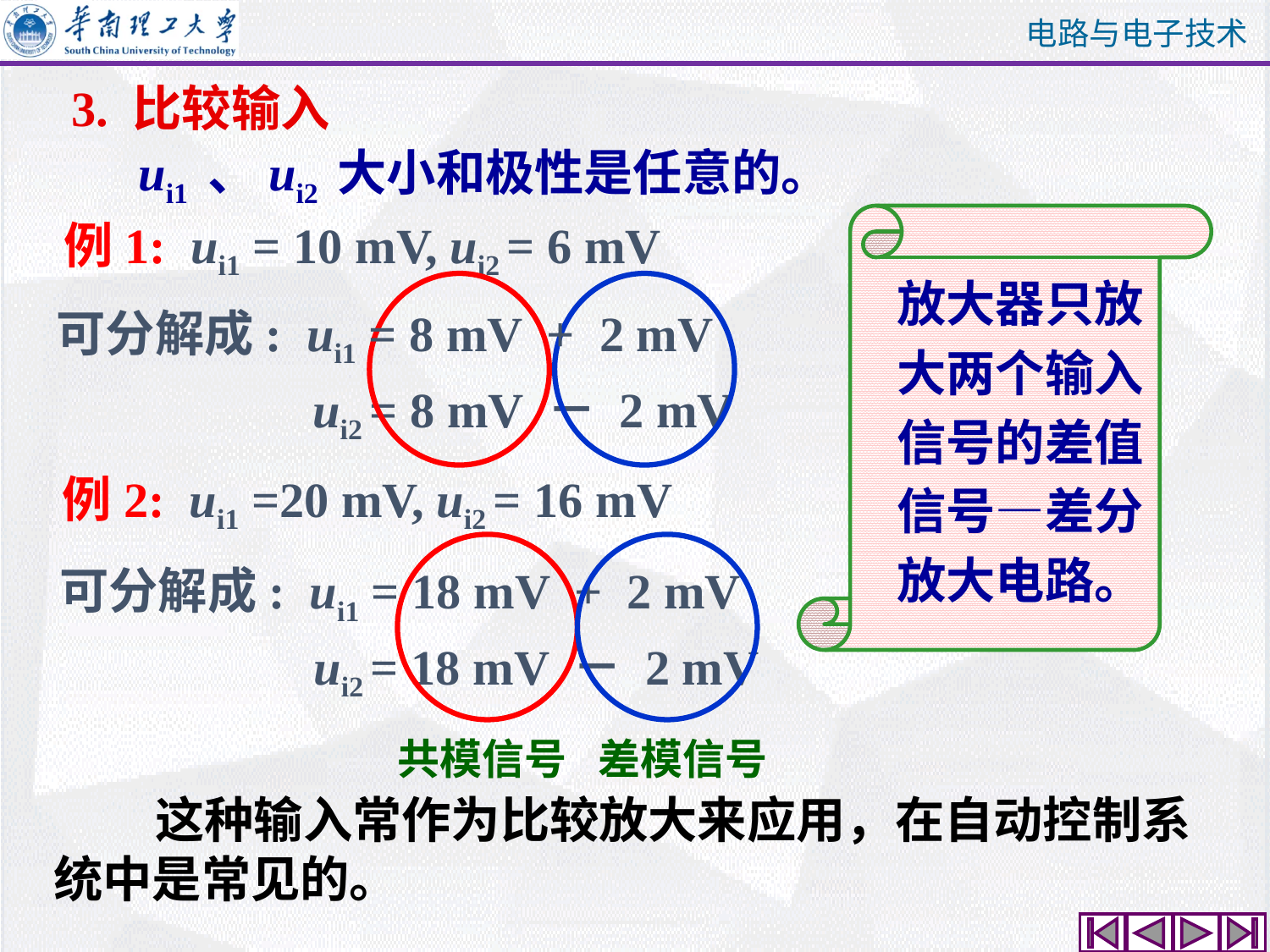

# 3. 比较输入
 ui1 、ui2 大小和极性是任意的。
  放大器只放
  大两个输入
  信号的差值
  信号—差分
  放大电路。
例1:  ui1 = 10 mV, ui2 = 6 mV

可分解成:  ui1 = 8 mV  +  2 mV
ui2 = 8 mV － 2 mV

例2:  ui1 =20 mV, ui2 = 16 mV

可分解成:  ui1 = 18 mV  +  2 mV
ui2 = 18 mV － 2 mV
共模信号
差模信号
        这种输入常作为比较放大来应用，在自动控制系统中是常见的。